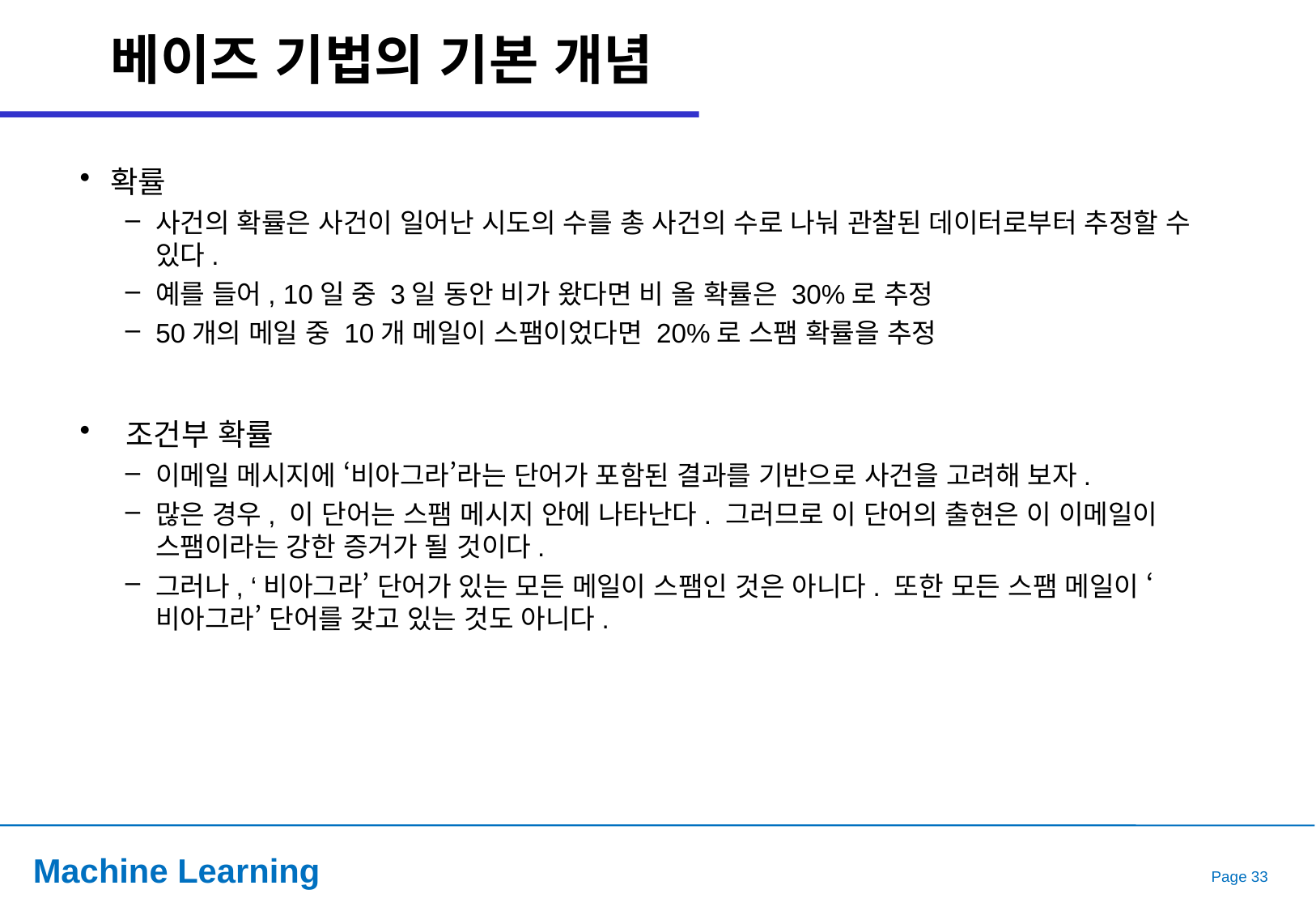

# 베이즈 기법의 기본 개념
확률
사건의 확률은 사건이 일어난 시도의 수를 총 사건의 수로 나눠 관찰된 데이터로부터 추정할 수 있다.
예를 들어, 10일 중 3일 동안 비가 왔다면 비 올 확률은 30%로 추정
50개의 메일 중 10개 메일이 스팸이었다면 20%로 스팸 확률을 추정

 조건부 확률
이메일 메시지에 ‘비아그라’라는 단어가 포함된 결과를 기반으로 사건을 고려해 보자.
많은 경우, 이 단어는 스팸 메시지 안에 나타난다. 그러므로 이 단어의 출현은 이 이메일이 스팸이라는 강한 증거가 될 것이다.
그러나, ‘비아그라’ 단어가 있는 모든 메일이 스팸인 것은 아니다. 또한 모든 스팸 메일이 ‘비아그라’ 단어를 갖고 있는 것도 아니다.
Page 33